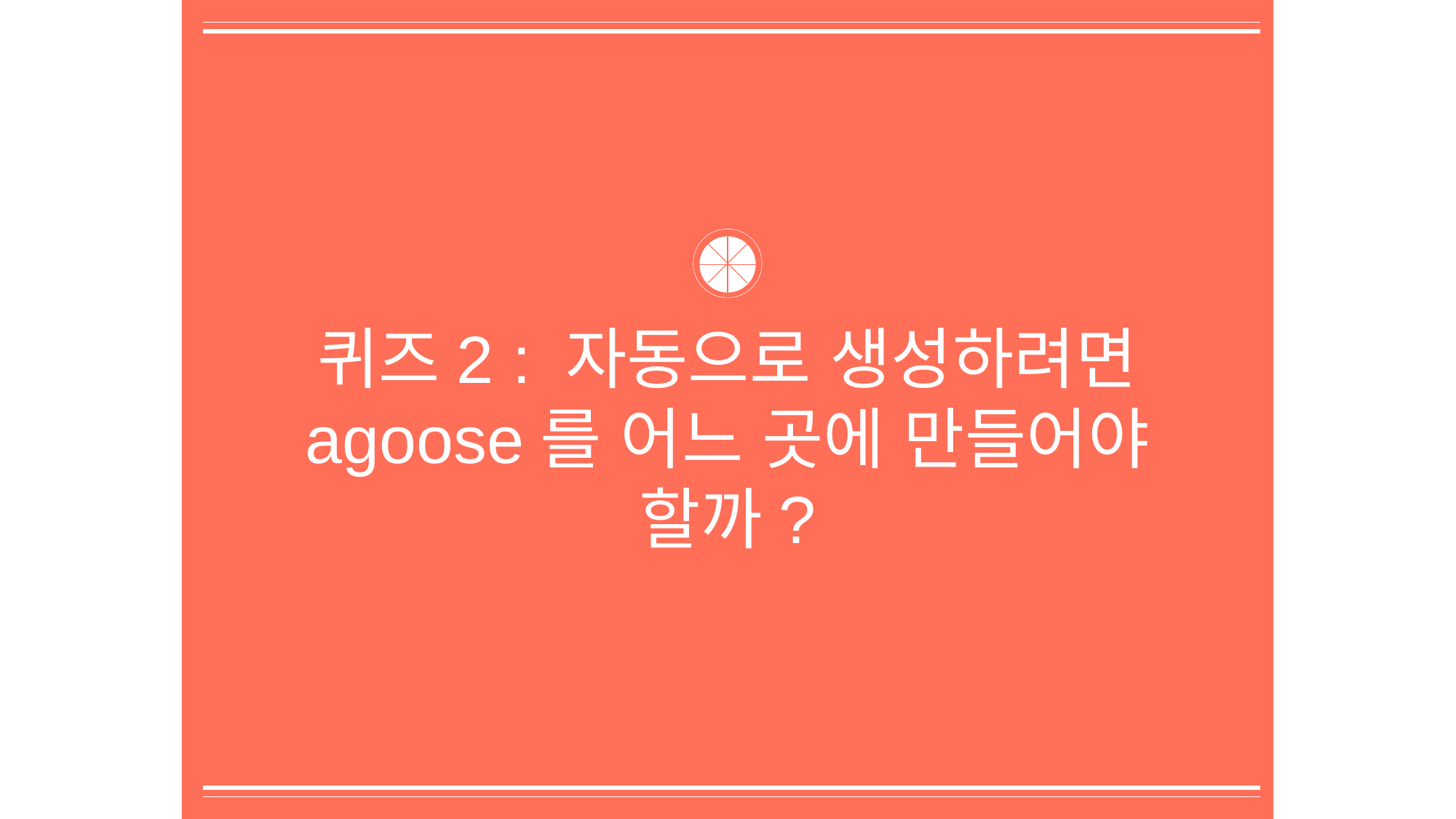

퀴즈2 : 자동으로 생성하려면 agoose를 어느 곳에 만들어야 할까?